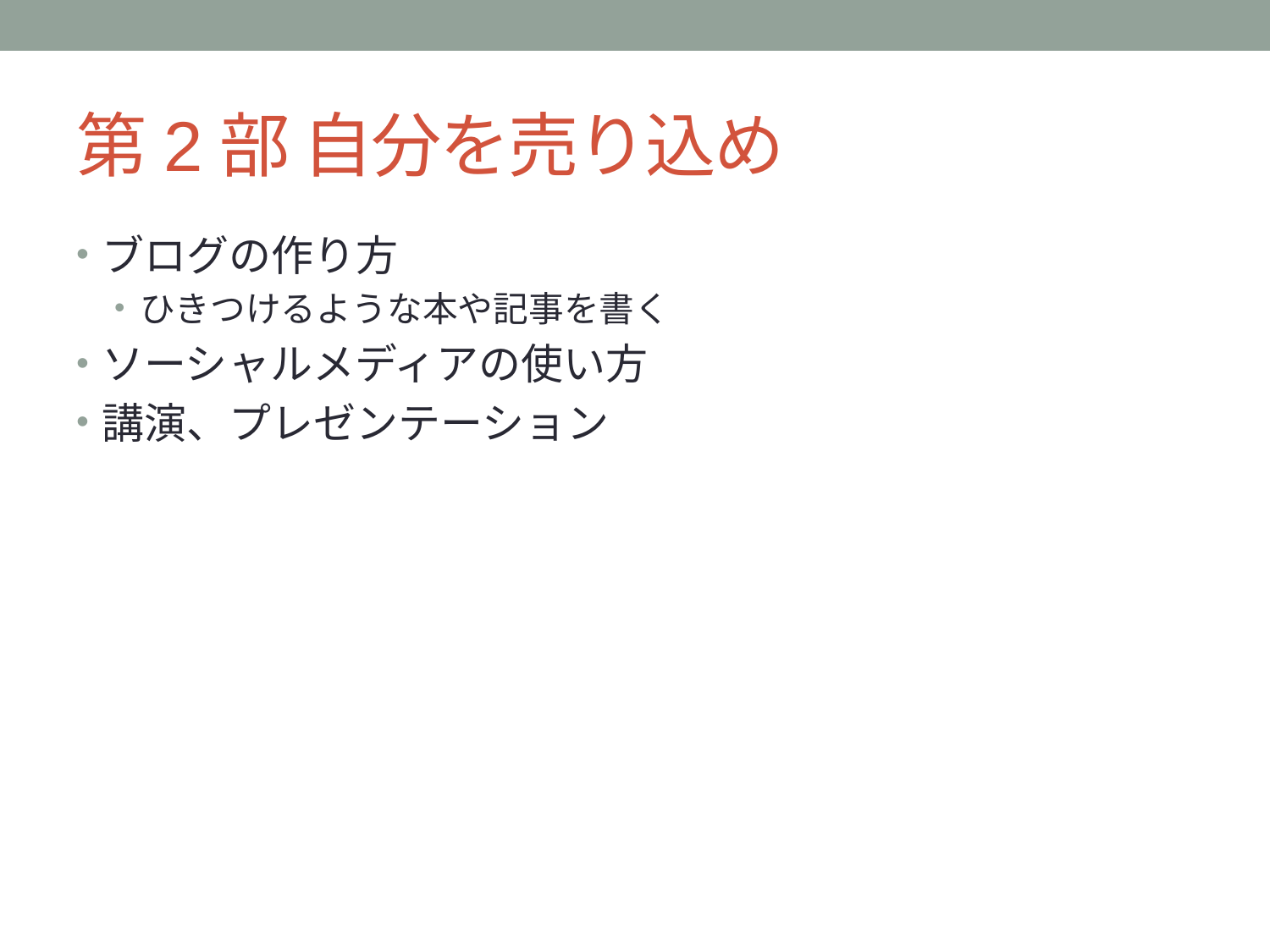

# 第2部 自分を売り込め
ブログの作り方
ひきつけるような本や記事を書く
ソーシャルメディアの使い方
講演、プレゼンテーション